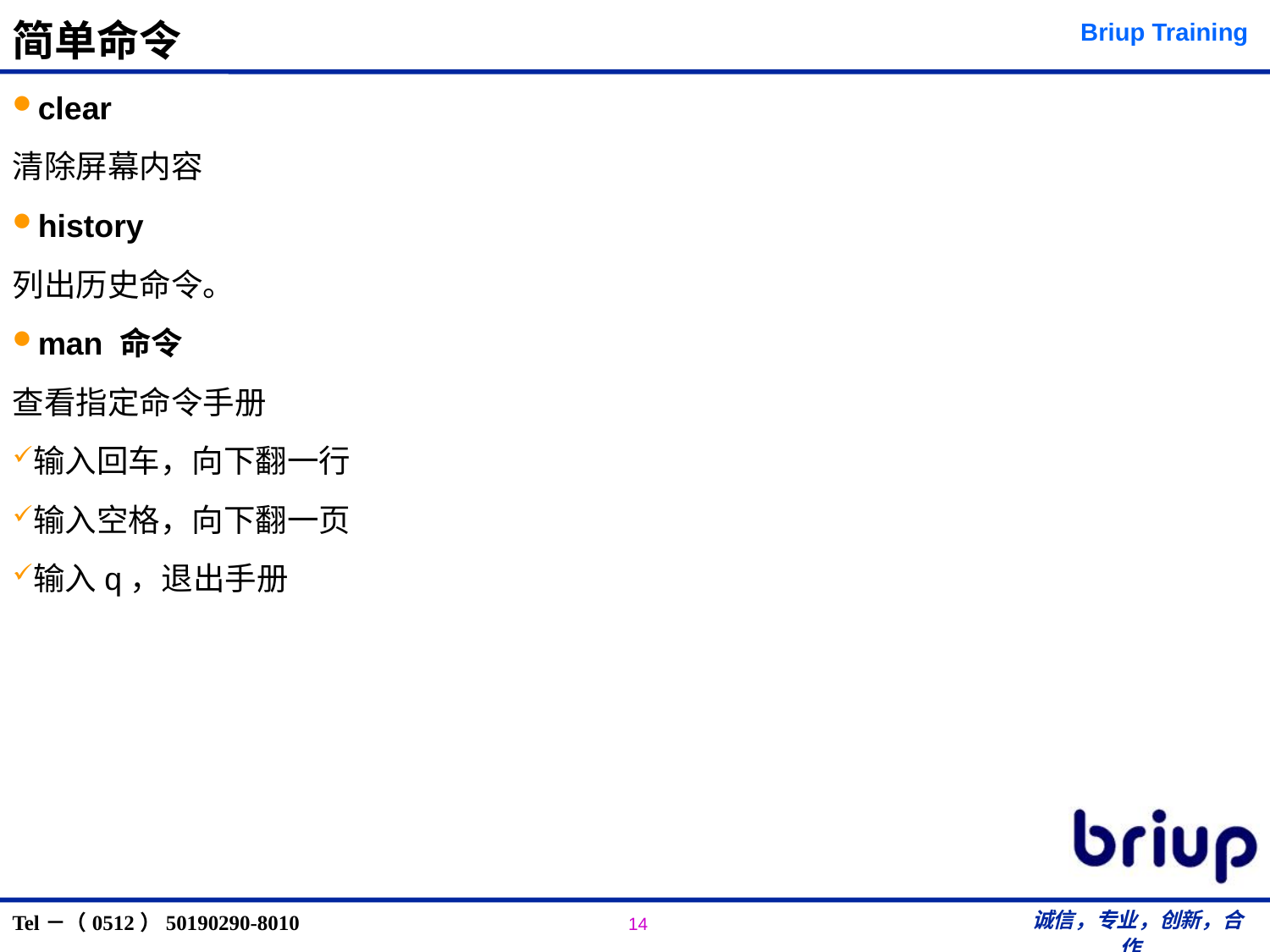

# 简单命令
clear
清除屏幕内容
history
列出历史命令。
man 命令
查看指定命令手册
输入回车，向下翻一行
输入空格，向下翻一页
输入q，退出手册